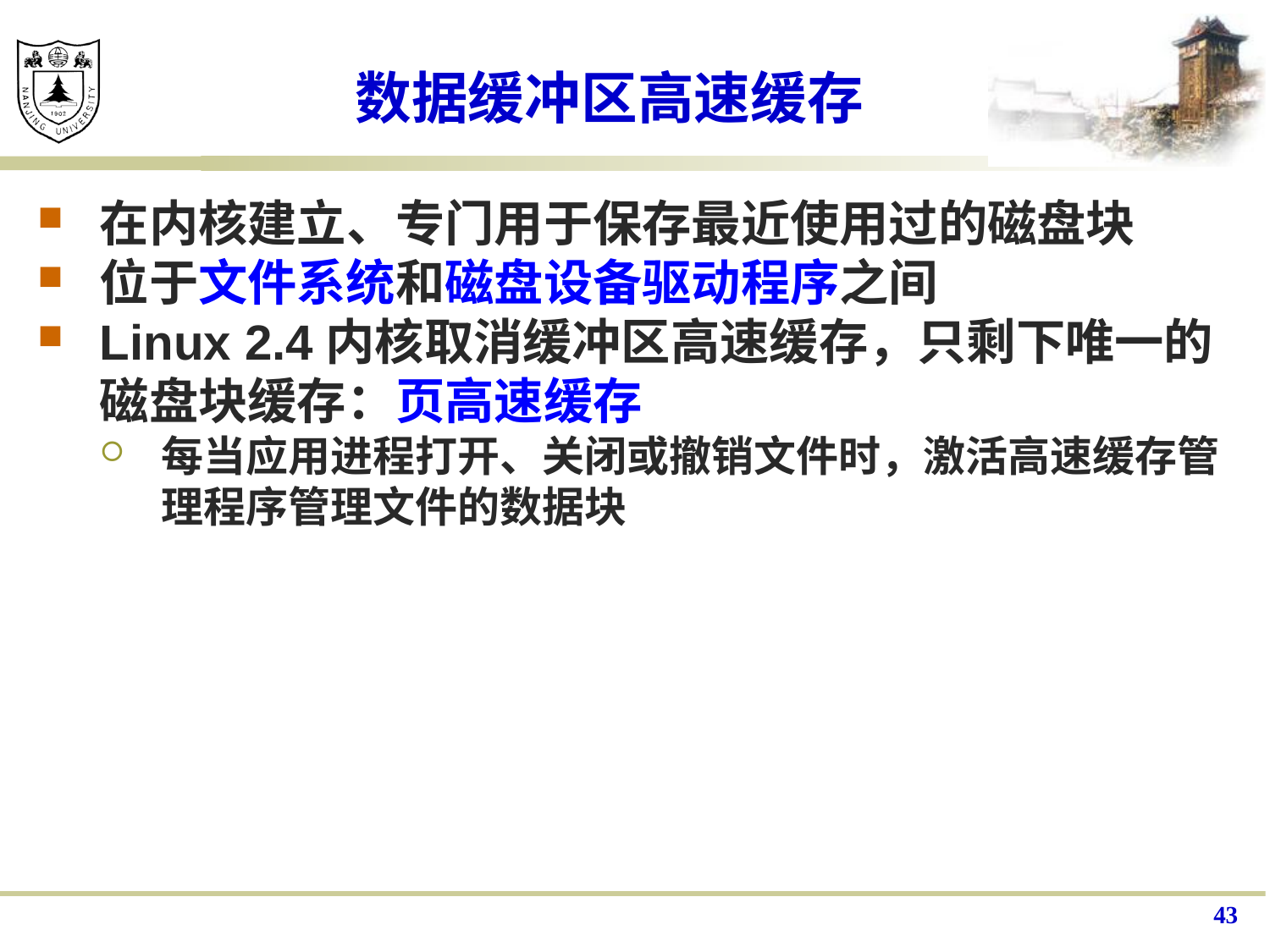

# 数据缓冲区高速缓存
在内核建立、专门用于保存最近使用过的磁盘块
位于文件系统和磁盘设备驱动程序之间
Linux 2.4内核取消缓冲区高速缓存，只剩下唯一的磁盘块缓存：页高速缓存
每当应用进程打开、关闭或撤销文件时，激活高速缓存管理程序管理文件的数据块
43